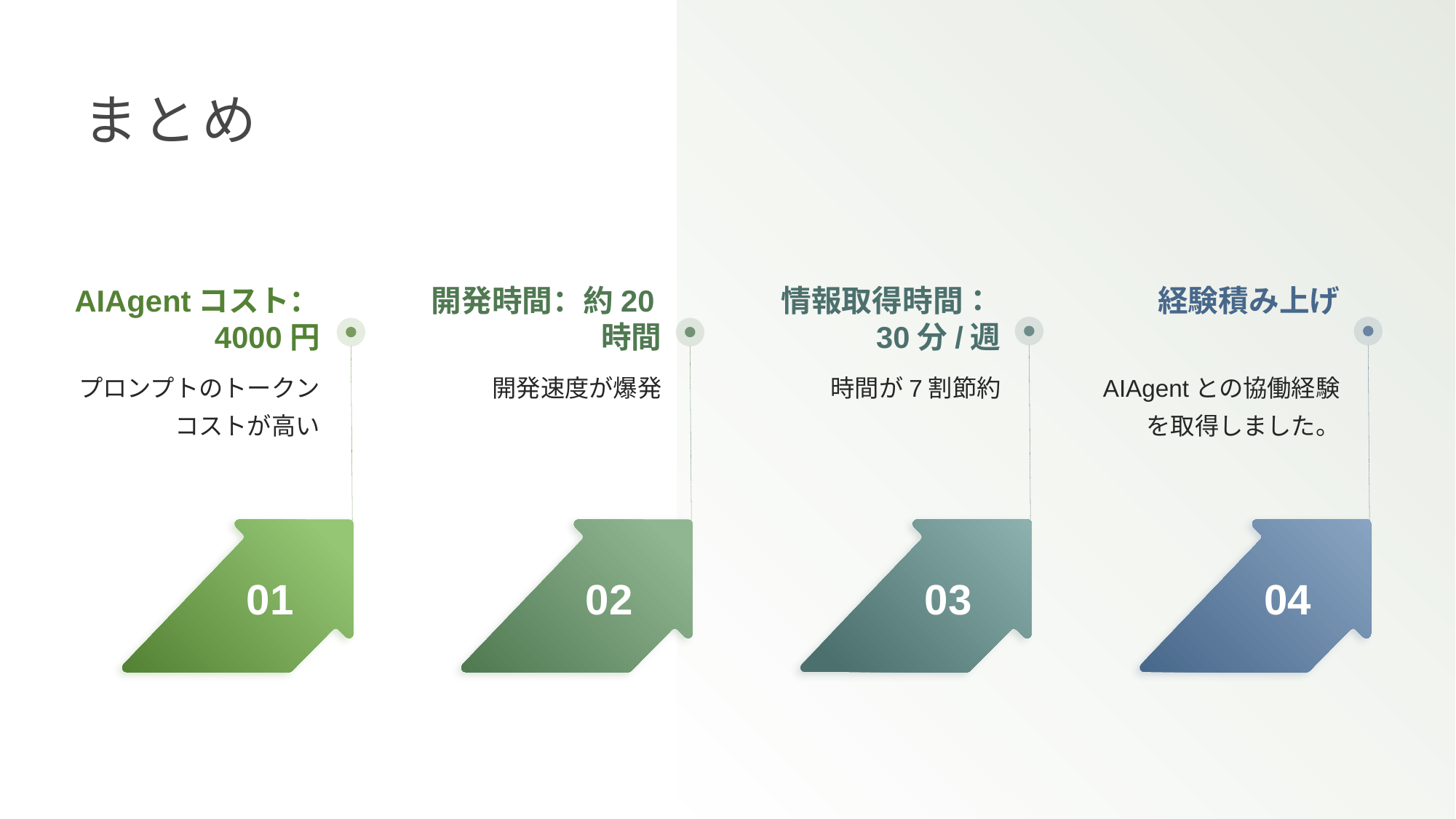

まとめ
AIAgentコスト： 4000円
開発時間：約20時間
情報取得時間：30分/週
経験積み上げ

プロンプトのトークンコストが高い
開発速度が爆発
時間が7割節約
AIAgentとの協働経験を取得しました。
01
02
03
04